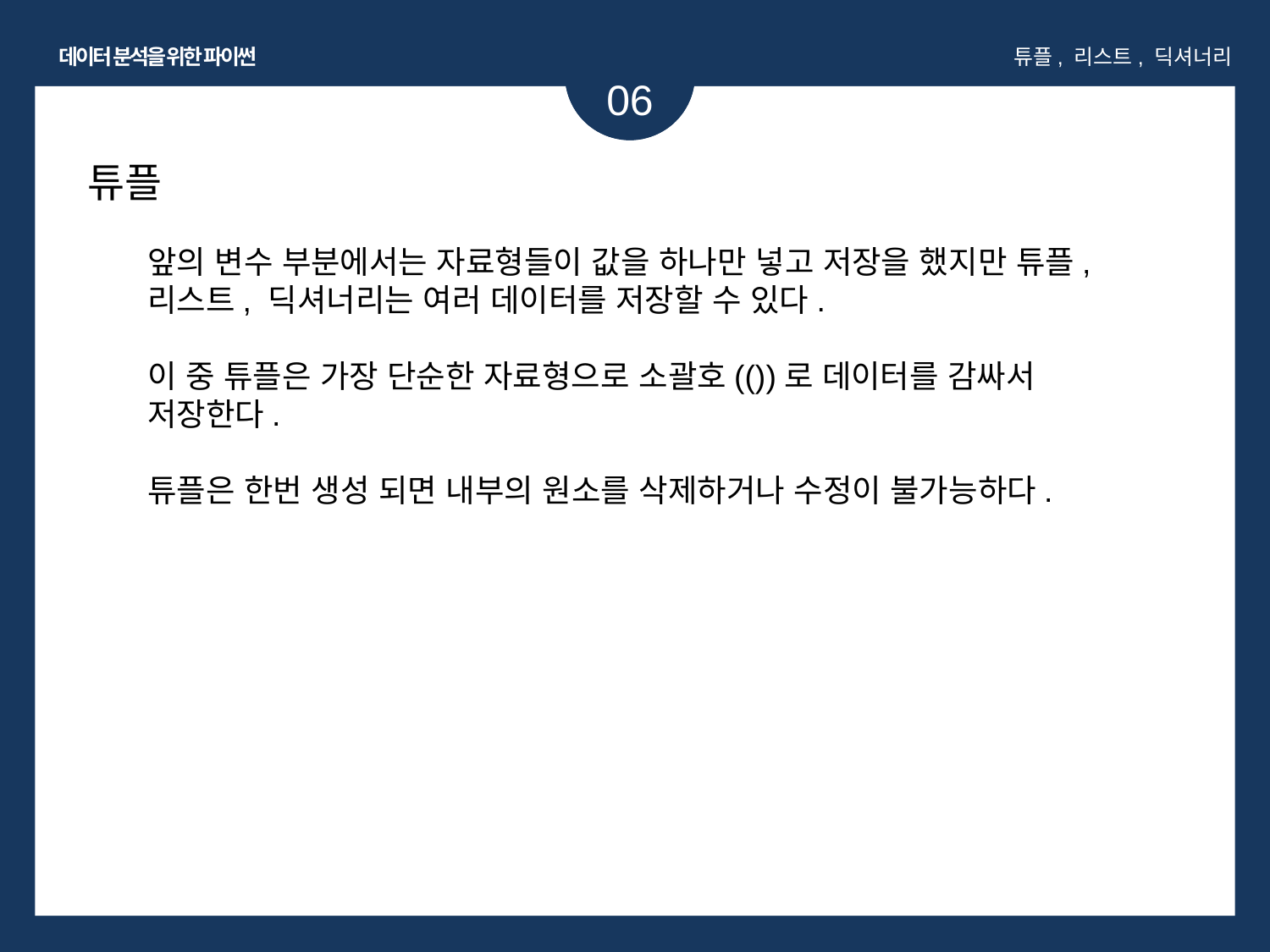

데이터 분석을 위한 파이썬
튜플, 리스트, 딕셔너리
06
튜플
앞의 변수 부분에서는 자료형들이 값을 하나만 넣고 저장을 했지만 튜플, 리스트, 딕셔너리는 여러 데이터를 저장할 수 있다.

이 중 튜플은 가장 단순한 자료형으로 소괄호(())로 데이터를 감싸서 저장한다.

튜플은 한번 생성 되면 내부의 원소를 삭제하거나 수정이 불가능하다.